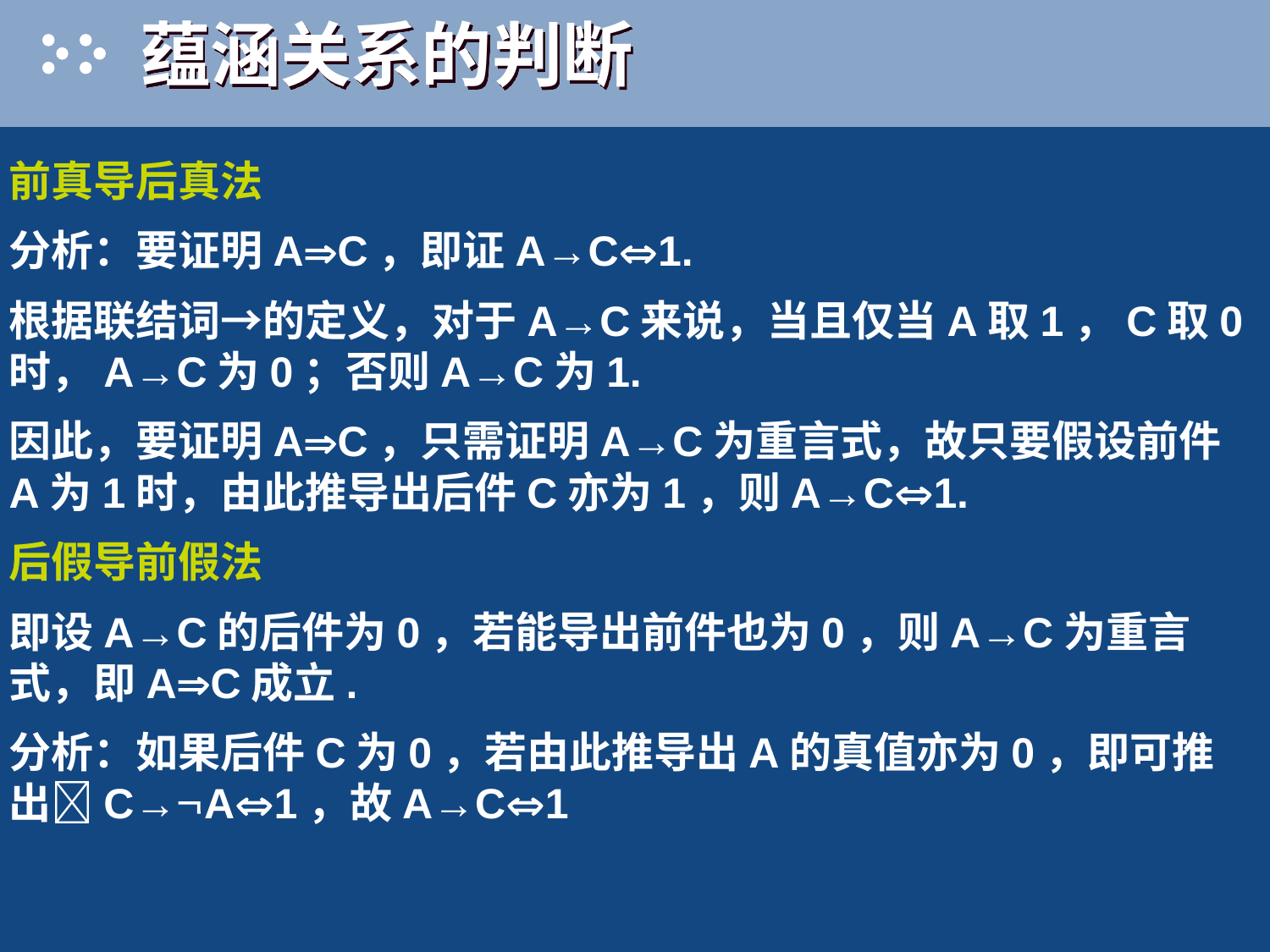

# 蕴涵关系的判断
前真导后真法
分析：要证明A⇒C，即证A→C⇔1.
根据联结词→的定义，对于A→C来说，当且仅当A取1，C取0时，A→C为0；否则A→C为1.
因此，要证明A⇒C，只需证明A→C为重言式，故只要假设前件A为1时，由此推导出后件C亦为1，则A→C⇔1.
后假导前假法
即设A→C的后件为0，若能导出前件也为0，则A→C为重言式，即A⇒C成立.
分析：如果后件C为0，若由此推导出A的真值亦为0，即可推出¬C→¬A⇔1，故A→C⇔1